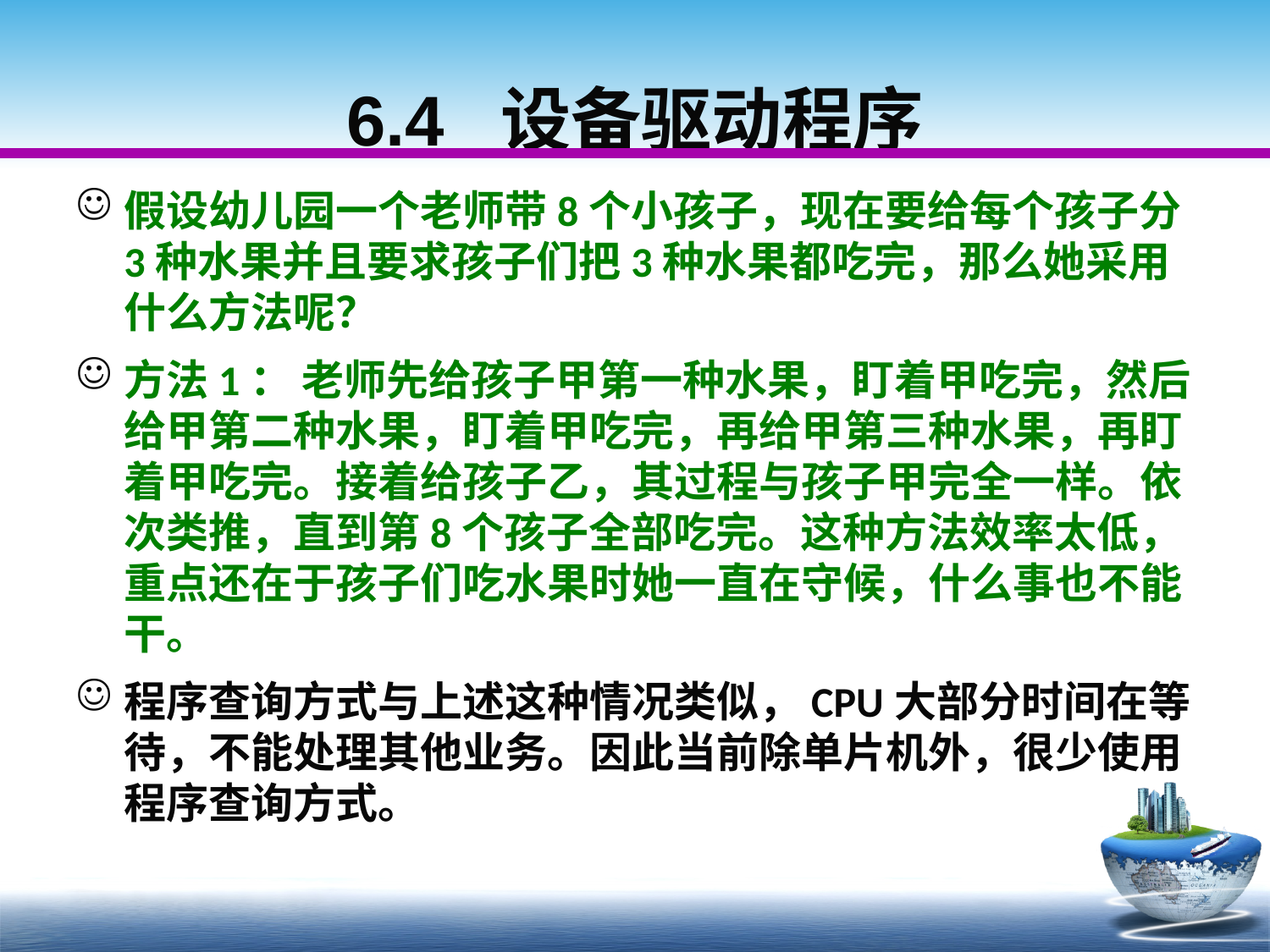

# 6.4  设备驱动程序

假设幼儿园一个老师带8个小孩子，现在要给每个孩子分3种水果并且要求孩子们把3种水果都吃完，那么她采用什么方法呢？
方法1： 老师先给孩子甲第一种水果，盯着甲吃完，然后给甲第二种水果，盯着甲吃完，再给甲第三种水果，再盯着甲吃完。接着给孩子乙，其过程与孩子甲完全一样。依次类推，直到第8个孩子全部吃完。这种方法效率太低，重点还在于孩子们吃水果时她一直在守候，什么事也不能干。
程序查询方式与上述这种情况类似，CPU大部分时间在等待，不能处理其他业务。因此当前除单片机外，很少使用程序查询方式。